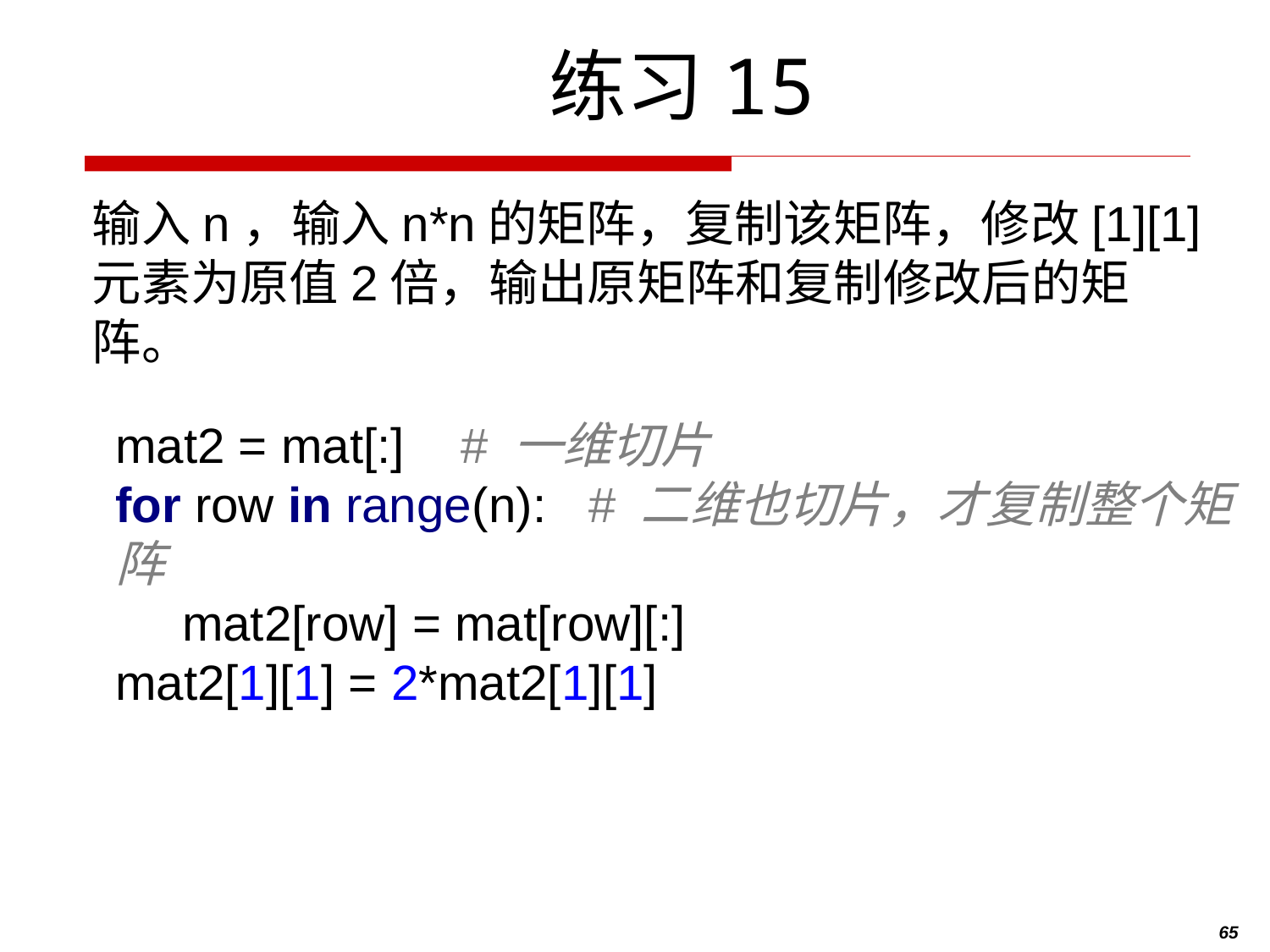

# 练习15
输入n，输入n*n的矩阵，复制该矩阵，修改[1][1]元素为原值2倍，输出原矩阵和复制修改后的矩阵。
mat2 = mat[:]    # 一维切片
for row in range(n):   # 二维也切片，才复制整个矩阵
     mat2[row] = mat[row][:]
mat2[1][1] = 2*mat2[1][1]
65